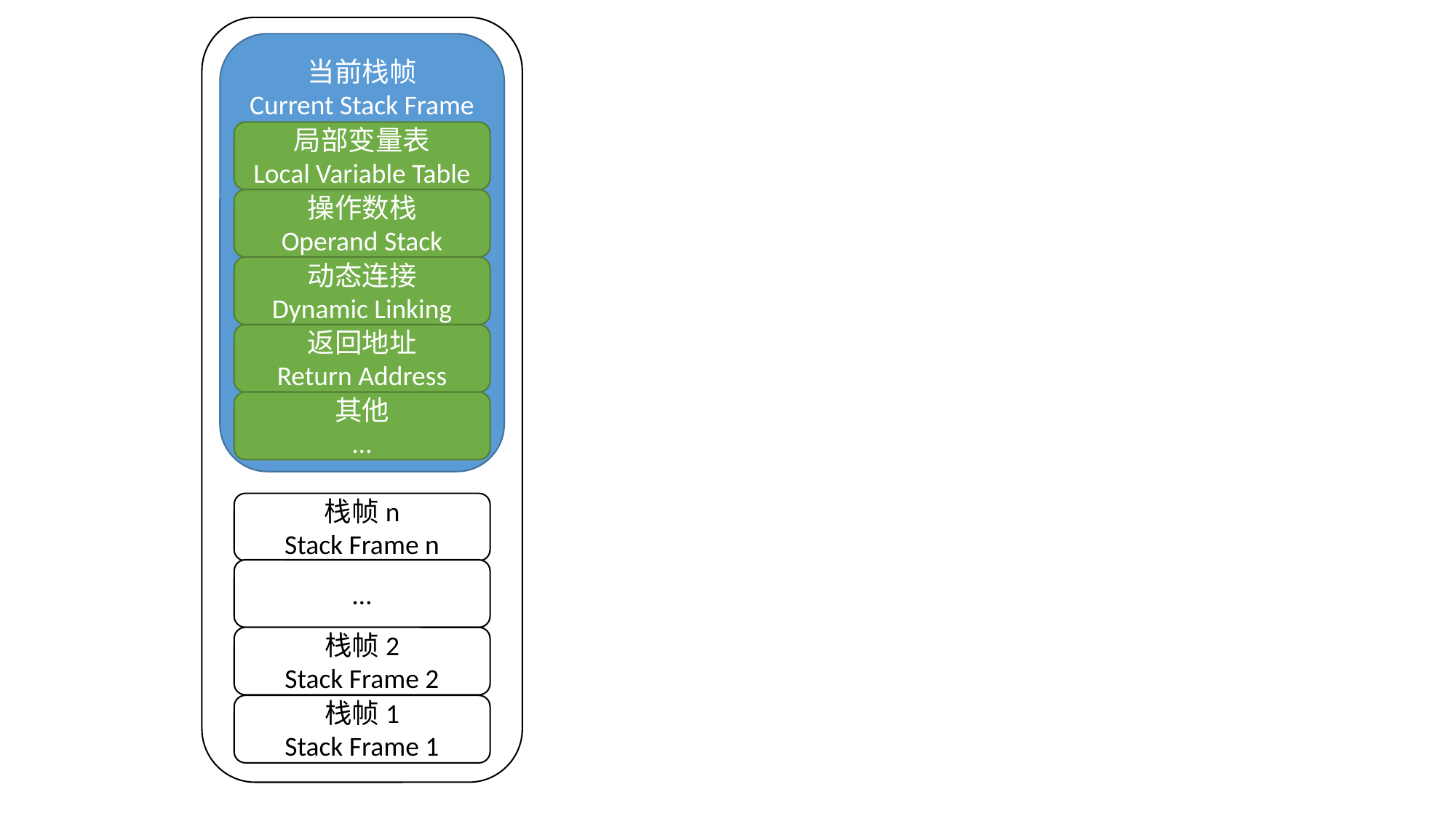

当前栈帧
Current Stack Frame
局部变量表
Local Variable Table
操作数栈
Operand Stack
动态连接
Dynamic Linking
返回地址
Return Address
其他
…
栈帧n
Stack Frame n
…
栈帧2
Stack Frame 2
栈帧1
Stack Frame 1